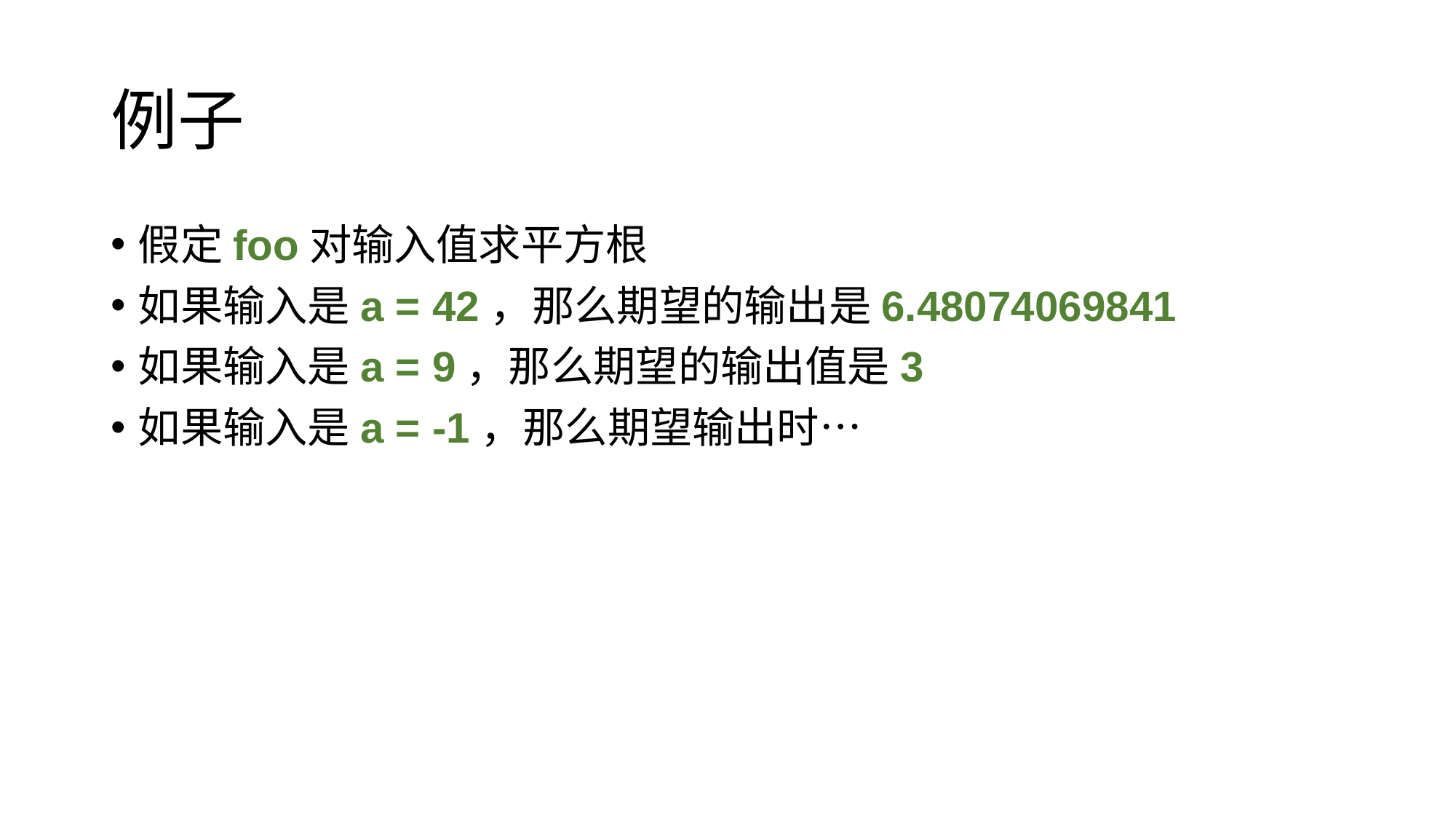

# 例子
假定foo对输入值求平方根
如果输入是a = 42，那么期望的输出是6.48074069841
如果输入是a = 9，那么期望的输出值是3
如果输入是a = -1，那么期望输出时…